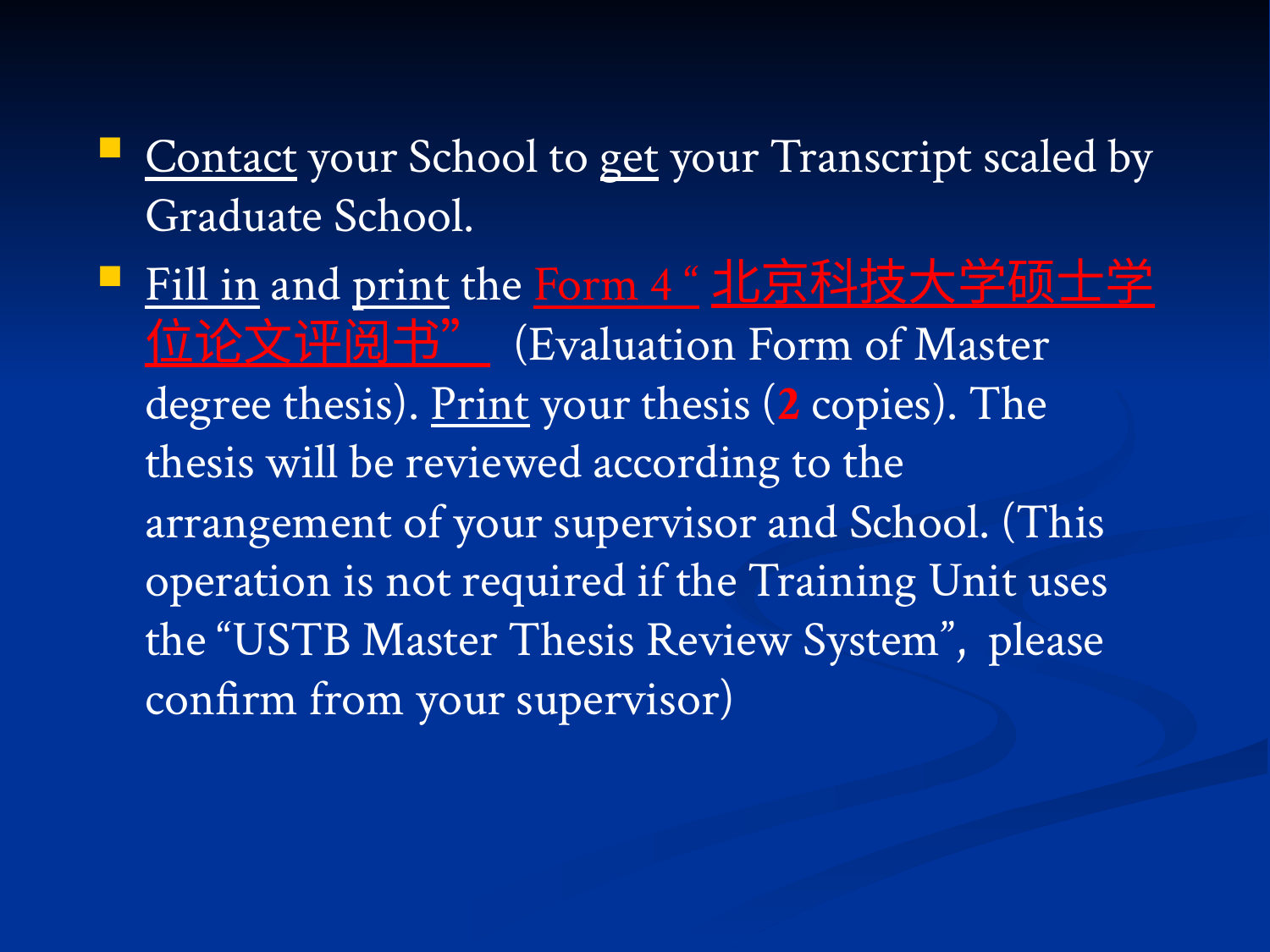

Contact your School to get your Transcript scaled by Graduate School.
Fill in and print the Form 4 “北京科技大学硕士学位论文评阅书” (Evaluation Form of Master degree thesis). Print your thesis (2 copies). The thesis will be reviewed according to the arrangement of your supervisor and School. (This operation is not required if the Training Unit uses the “USTB Master Thesis Review System”,  please confirm from your supervisor)